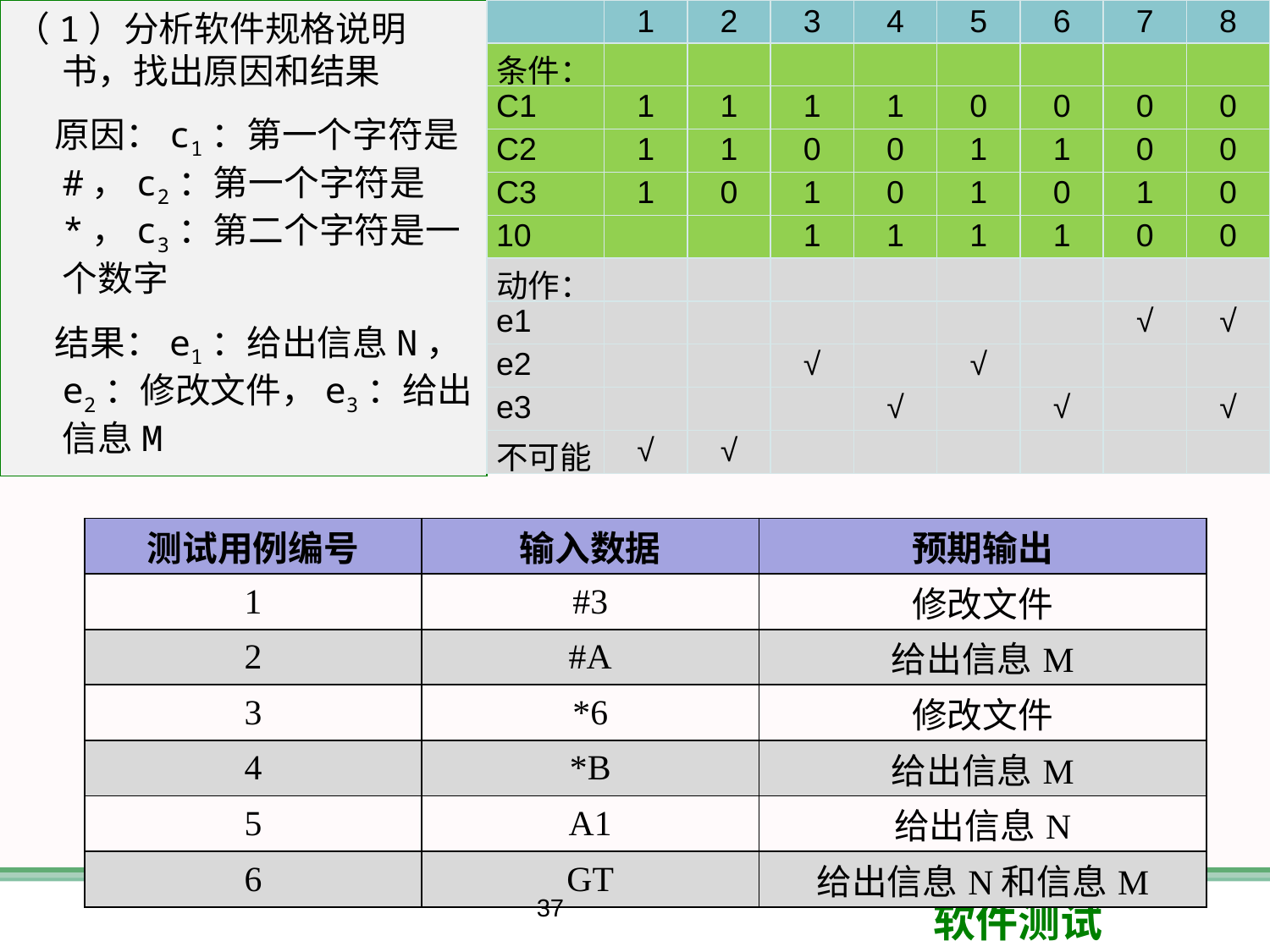

（1）分析软件规格说明书，找出原因和结果
    原因：c1：第一个字符是#，c2：第一个字符是*，c3：第二个字符是一个数字
    结果：e1：给出信息N，e2：修改文件，e3：给出信息M
|  | 1 | 2 | 3 | 4 | 5 | 6 | 7 | 8 |
| --- | --- | --- | --- | --- | --- | --- | --- | --- |
| 条件： |  |  |  |  |  |  |  |  |
| C1 | 1 | 1 | 1 | 1 | 0 | 0 | 0 | 0 |
| C2 | 1 | 1 | 0 | 0 | 1 | 1 | 0 | 0 |
| C3 | 1 | 0 | 1 | 0 | 1 | 0 | 1 | 0 |
| 10 |  |  | 1 | 1 | 1 | 1 | 0 | 0 |
| 动作： |  |  |  |  |  |  |  |  |
| e1 |  |  |  |  |  |  | √ | √ |
| e2 |  |  | √ |  | √ |  |  |  |
| e3 |  |  |  | √ |  | √ |  | √ |
| 不可能 | √ | √ |  |  |  |  |  |  |
# 因果图法生成测试用例实例
（4）根据决策表设计测试用例的输入数据和预期输出
| 测试用例编号 | 输入数据 | 预期输出 |
| --- | --- | --- |
| 1 | #3 | 修改文件 |
| 2 | #A | 给出信息M |
| 3 | \*6 | 修改文件 |
| 4 | \*B | 给出信息M |
| 5 | A1 | 给出信息N |
| 6 | GT | 给出信息N和信息M |
37